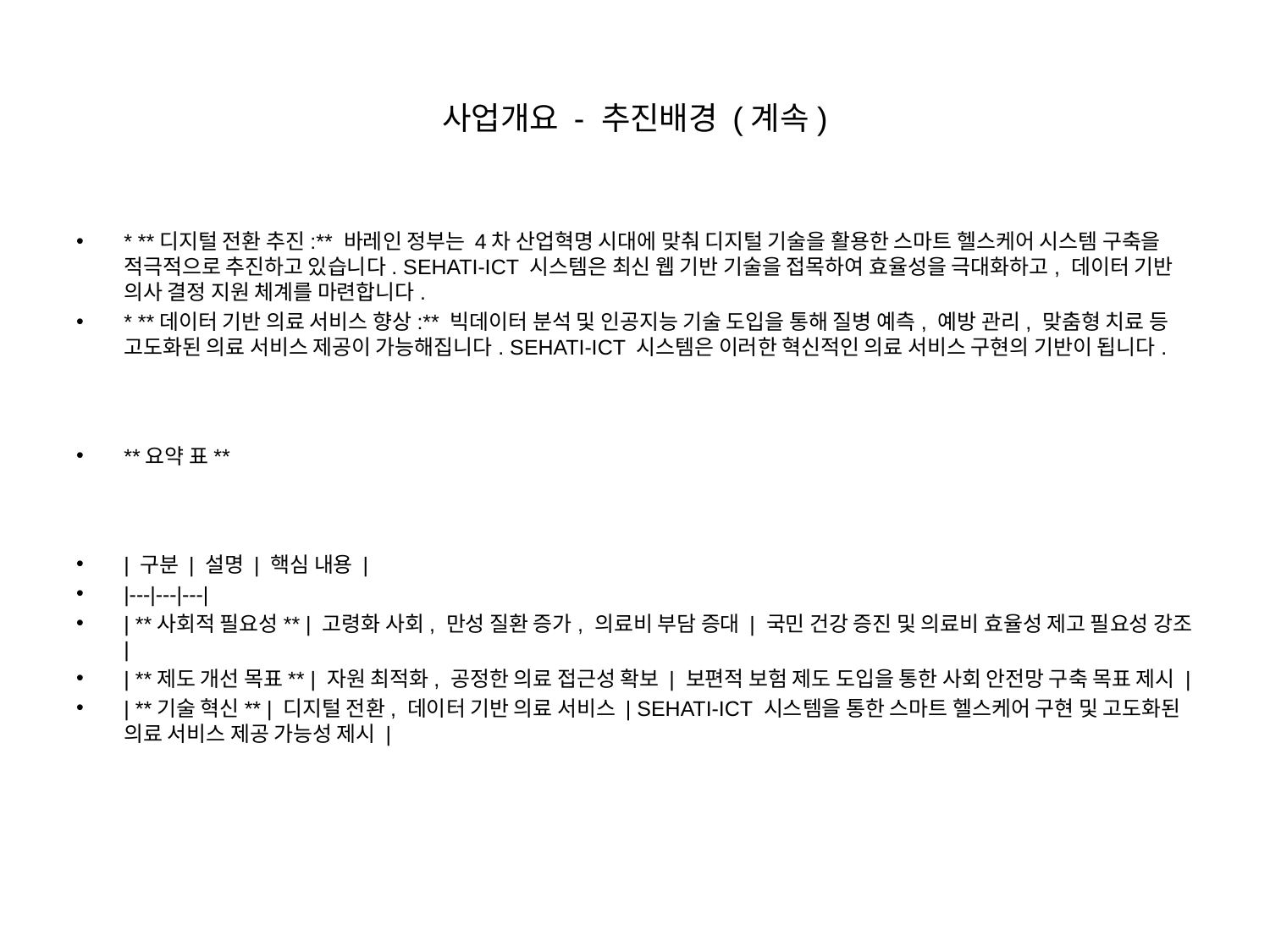

# 사업개요 - 추진배경 (계속)
* **디지털 전환 추진:** 바레인 정부는 4차 산업혁명 시대에 맞춰 디지털 기술을 활용한 스마트 헬스케어 시스템 구축을 적극적으로 추진하고 있습니다. SEHATI-ICT 시스템은 최신 웹 기반 기술을 접목하여 효율성을 극대화하고, 데이터 기반 의사 결정 지원 체계를 마련합니다.
* **데이터 기반 의료 서비스 향상:** 빅데이터 분석 및 인공지능 기술 도입을 통해 질병 예측, 예방 관리, 맞춤형 치료 등 고도화된 의료 서비스 제공이 가능해집니다. SEHATI-ICT 시스템은 이러한 혁신적인 의료 서비스 구현의 기반이 됩니다.

**요약 표**

| 구분 | 설명 | 핵심 내용 |
|---|---|---|
| **사회적 필요성** | 고령화 사회, 만성 질환 증가, 의료비 부담 증대 | 국민 건강 증진 및 의료비 효율성 제고 필요성 강조 |
| **제도 개선 목표** | 자원 최적화, 공정한 의료 접근성 확보 | 보편적 보험 제도 도입을 통한 사회 안전망 구축 목표 제시 |
| **기술 혁신** | 디지털 전환, 데이터 기반 의료 서비스 | SEHATI-ICT 시스템을 통한 스마트 헬스케어 구현 및 고도화된 의료 서비스 제공 가능성 제시 |